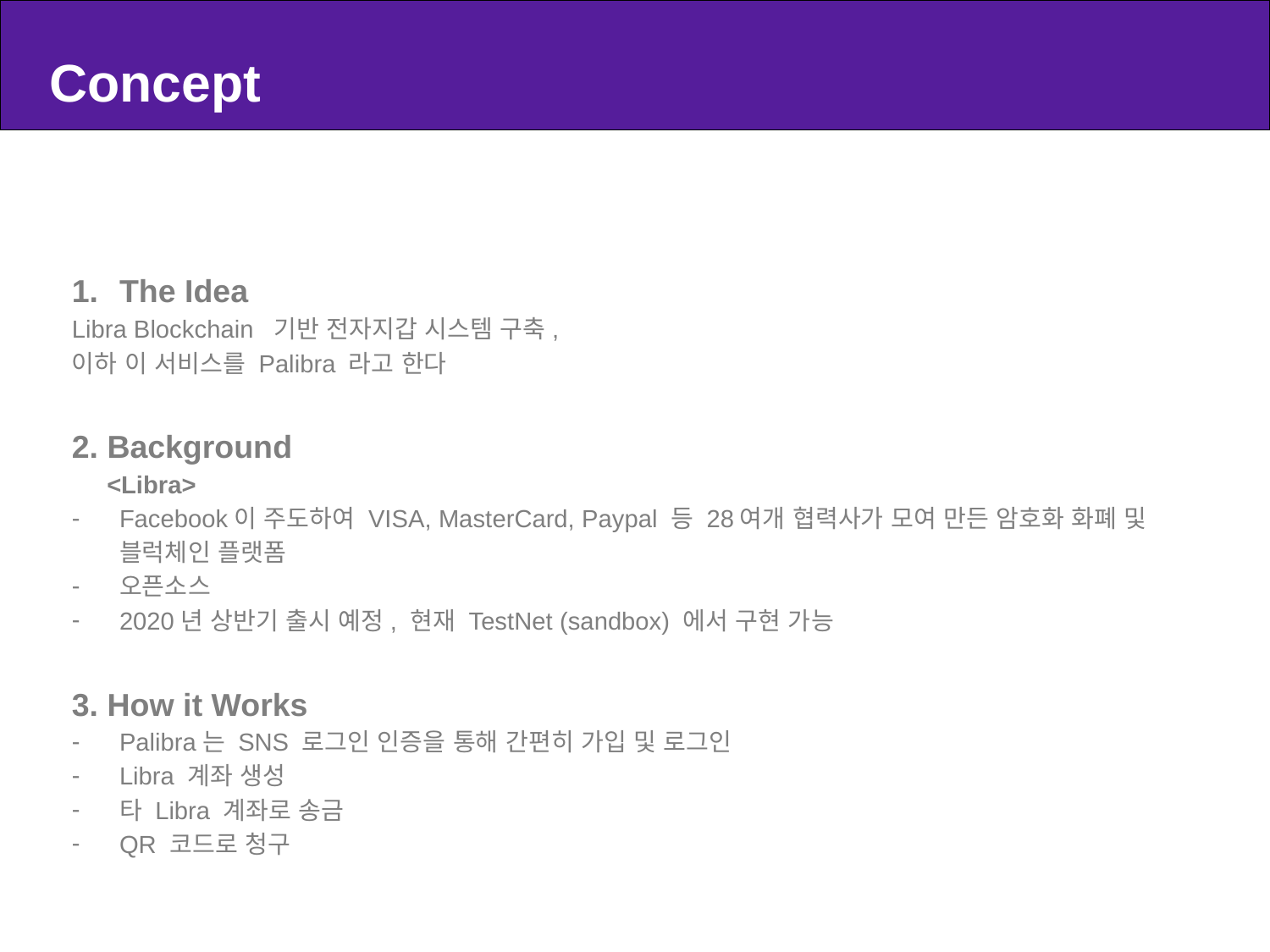

Concept

The Idea
Libra Blockchain  기반 전자지갑 시스템 구축,
이하 이 서비스를 Palibra 라고 한다

2. Background
     <Libra>
Facebook이 주도하여 VISA, MasterCard, Paypal 등 28여개 협력사가 모여 만든 암호화 화폐 및 블럭체인 플랫폼
오픈소스
2020년 상반기 출시 예정, 현재 TestNet (sandbox) 에서 구현 가능

3. How it Works
Palibra는 SNS 로그인 인증을 통해 간편히 가입 및 로그인
Libra 계좌 생성
타 Libra 계좌로 송금
QR 코드로 청구